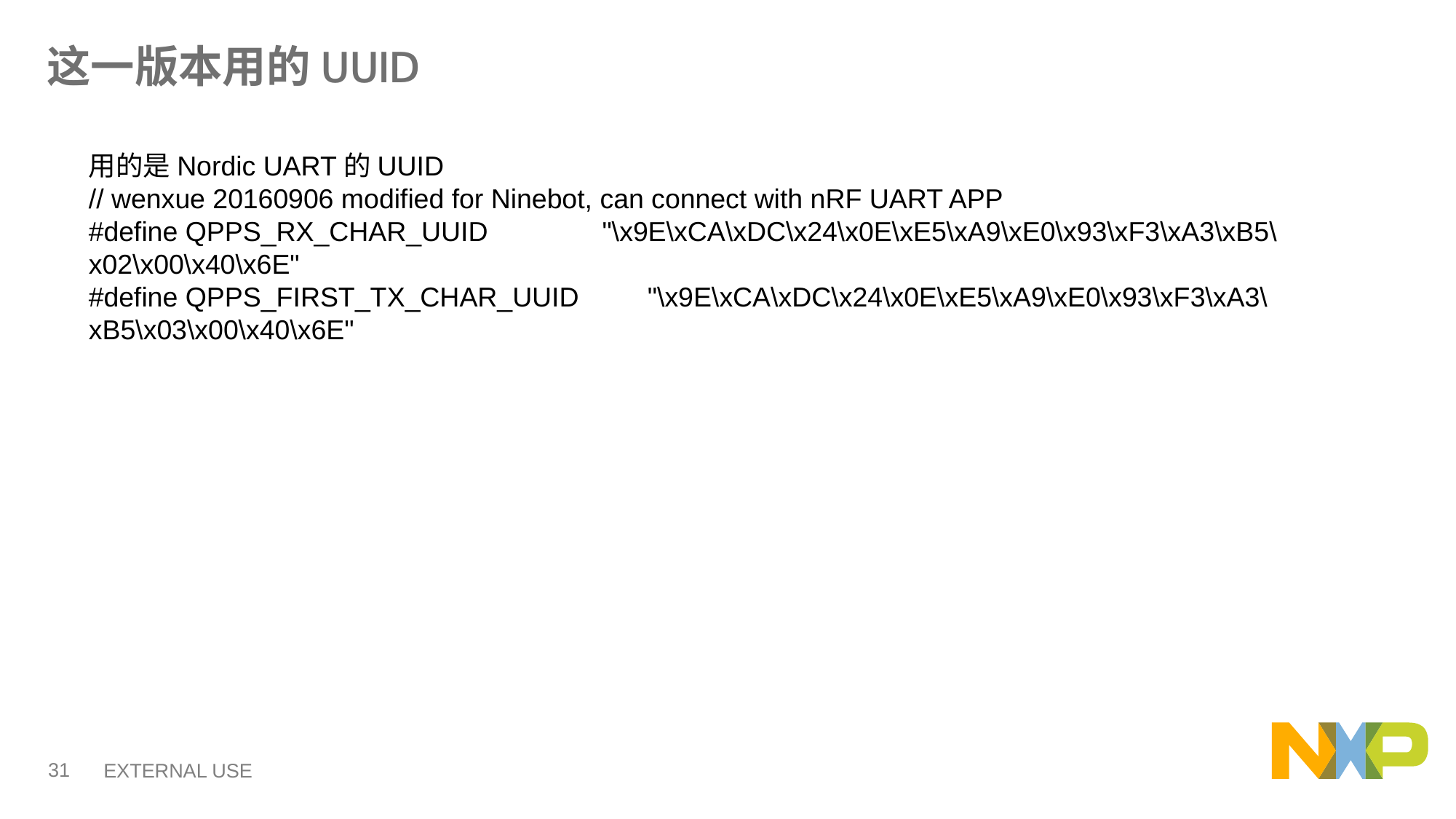

# 这一版本用的UUID

用的是Nordic UART的UUID
// wenxue 20160906 modified for Ninebot, can connect with nRF UART APP
#define QPPS_RX_CHAR_UUID               "\x9E\xCA\xDC\x24\x0E\xE5\xA9\xE0\x93\xF3\xA3\xB5\x02\x00\x40\x6E"
#define QPPS_FIRST_TX_CHAR_UUID         "\x9E\xCA\xDC\x24\x0E\xE5\xA9\xE0\x93\xF3\xA3\xB5\x03\x00\x40\x6E"